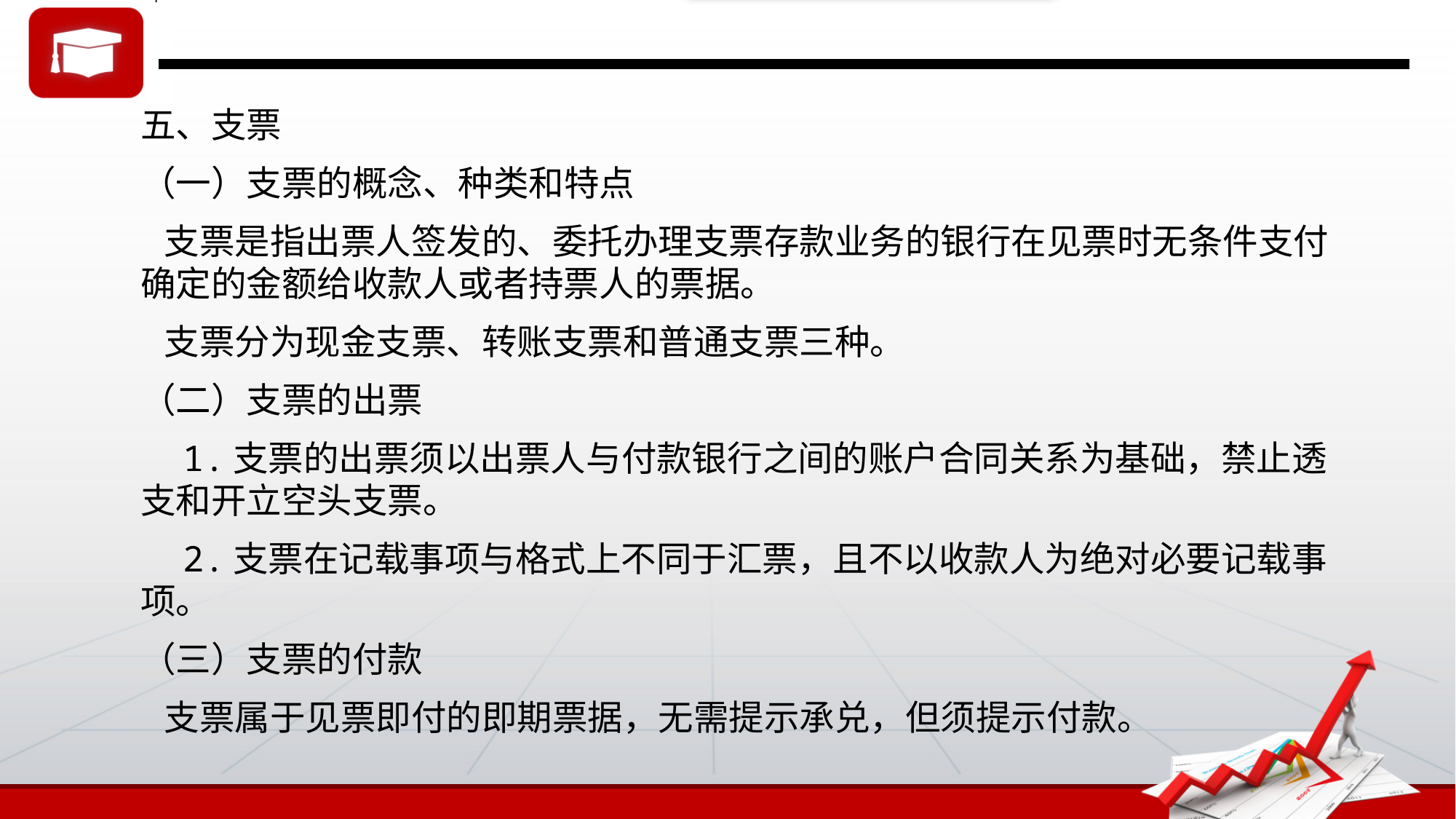

五、支票
（一）支票的概念、种类和特点
  支票是指出票人签发的、委托办理支票存款业务的银行在见票时无条件支付确定的金额给收款人或者持票人的票据。
  支票分为现金支票、转账支票和普通支票三种。
（二）支票的出票
  1.支票的出票须以出票人与付款银行之间的账户合同关系为基础，禁止透支和开立空头支票。
  2.支票在记载事项与格式上不同于汇票，且不以收款人为绝对必要记载事项。
（三）支票的付款
  支票属于见票即付的即期票据，无需提示承兑，但须提示付款。